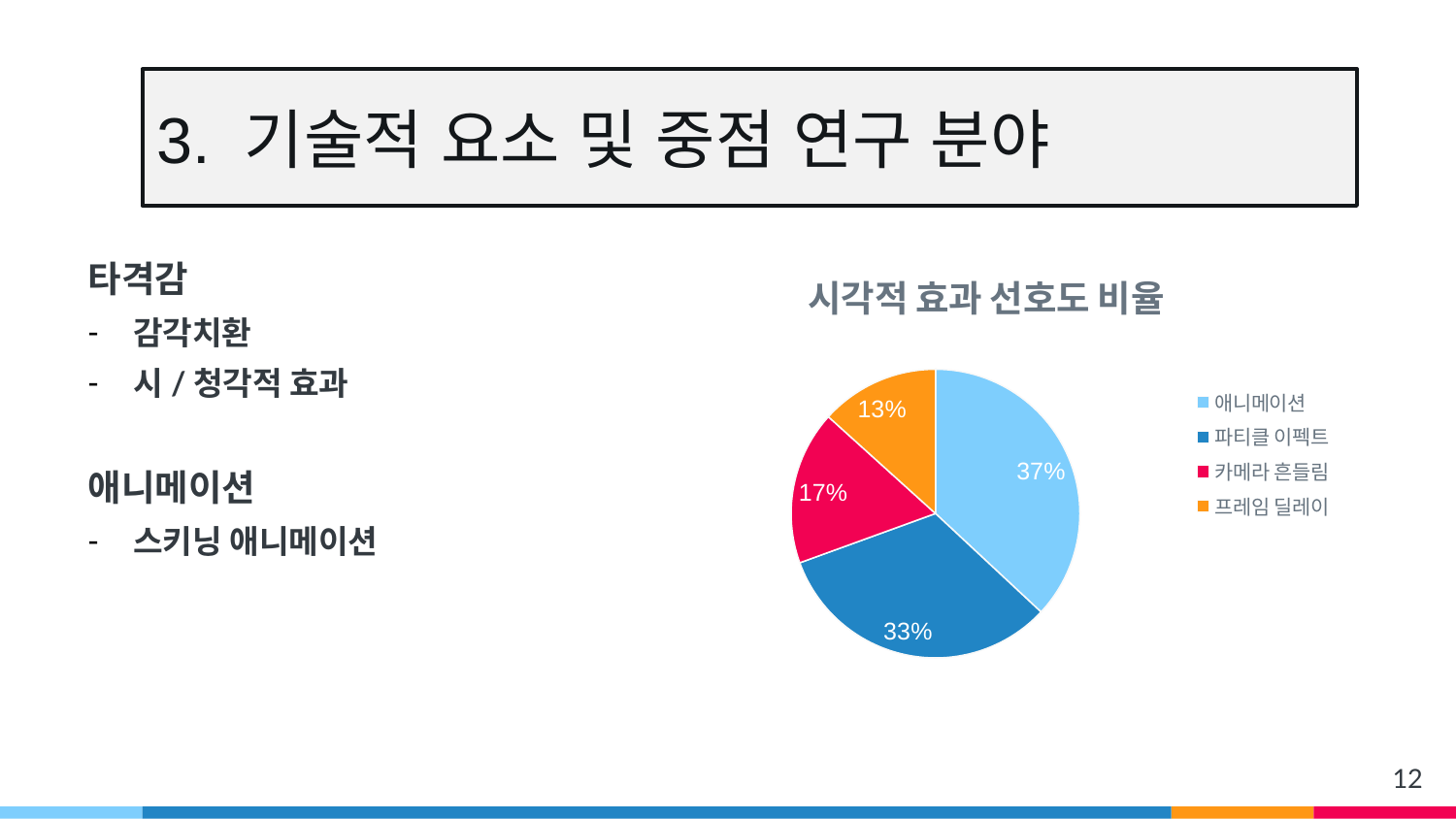

# 3. 기술적 요소 및 중점 연구 분야
타격감
감각치환
시/청각적 효과

애니메이션
스키닝 애니메이션

### Chart:

| Category |  |
|---|---|
| 애니메이션 | 0.3694581280788177 |
| 파티클 이펙트 | 0.3251231527093596 |
| 카메라 흔들림 | 0.1724137931034483 |
| 프레임 딜레이 | 0.1330049261083744 |
12